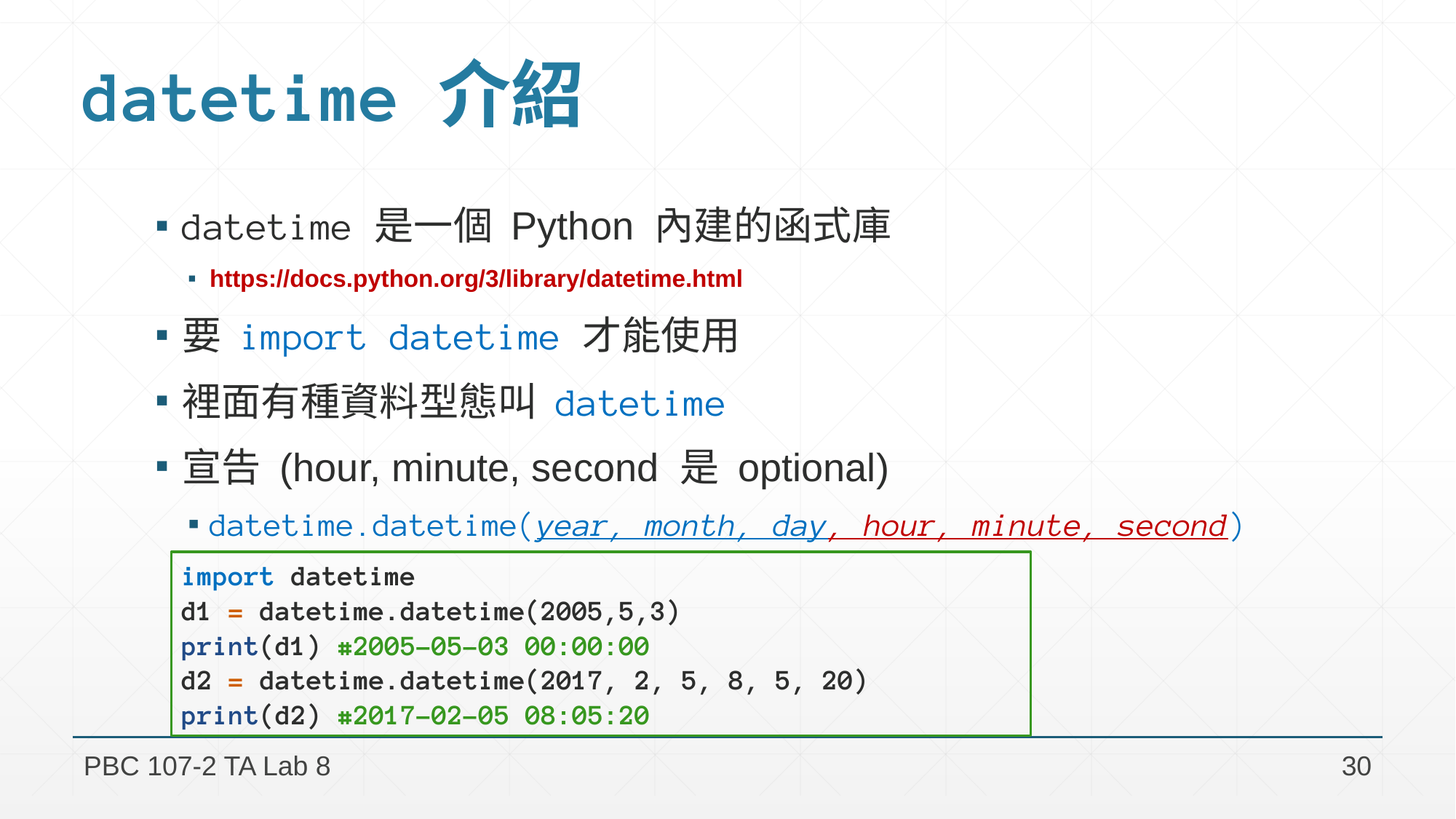

# datetime 介紹
datetime 是一個 Python 內建的函式庫
https://docs.python.org/3/library/datetime.html
要 import datetime 才能使用
裡面有種資料型態叫 datetime
宣告 (hour, minute, second 是 optional)
datetime.datetime(year, month, day, hour, minute, second)
import datetime
d1 = datetime.datetime(2005,5,3)
print(d1) #2005-05-03 00:00:00
d2 = datetime.datetime(2017, 2, 5, 8, 5, 20)
print(d2) #2017-02-05 08:05:20
PBC 107-2 TA Lab 8
30